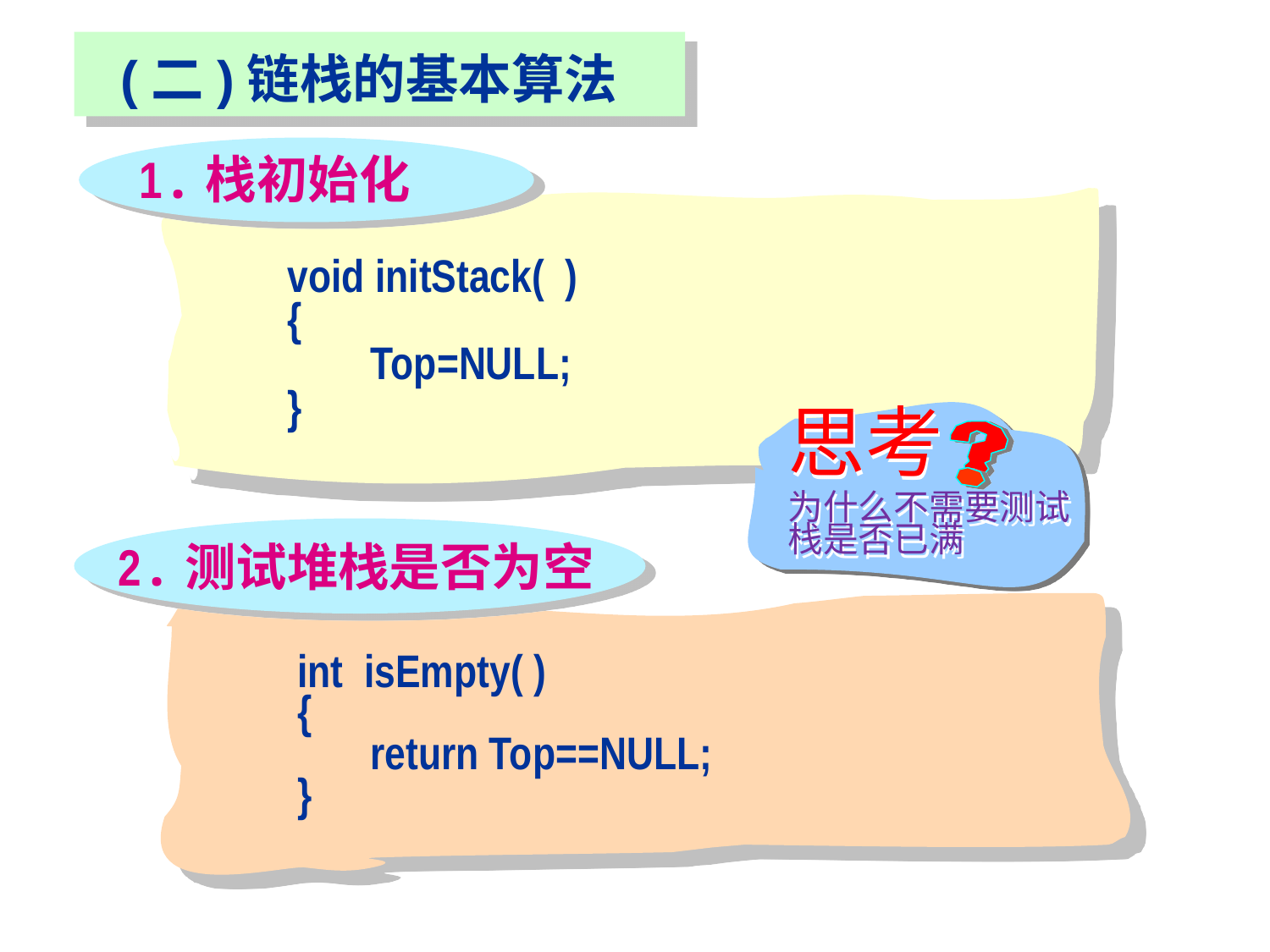

(二)链栈的基本算法

1.栈初始化

void initStack(  )
{
        Top=NULL;
}

思考
为什么不需要测试栈是否已满

2.测试堆栈是否为空

int  isEmpty( )
{
       return Top==NULL;
}